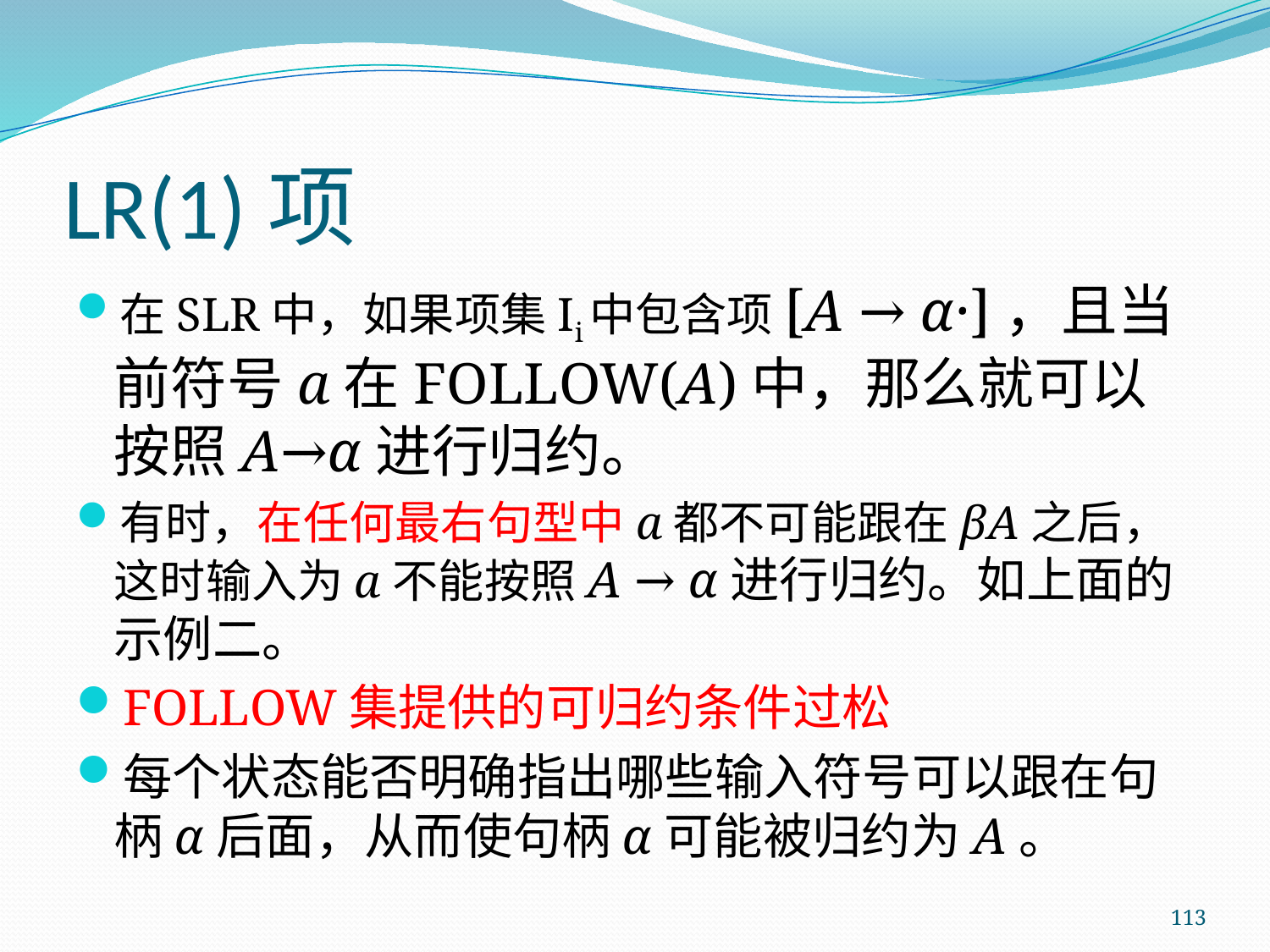

# LR(1)项
在SLR中，如果项集Ii中包含项[A → α·]，且当前符号a在FOLLOW(A)中，那么就可以按照A→α进行归约。
有时，在任何最右句型中a都不可能跟在βA之后，这时输入为a不能按照A → α进行归约。如上面的示例二。
FOLLOW集提供的可归约条件过松
每个状态能否明确指出哪些输入符号可以跟在句柄α后面，从而使句柄α可能被归约为A。
113